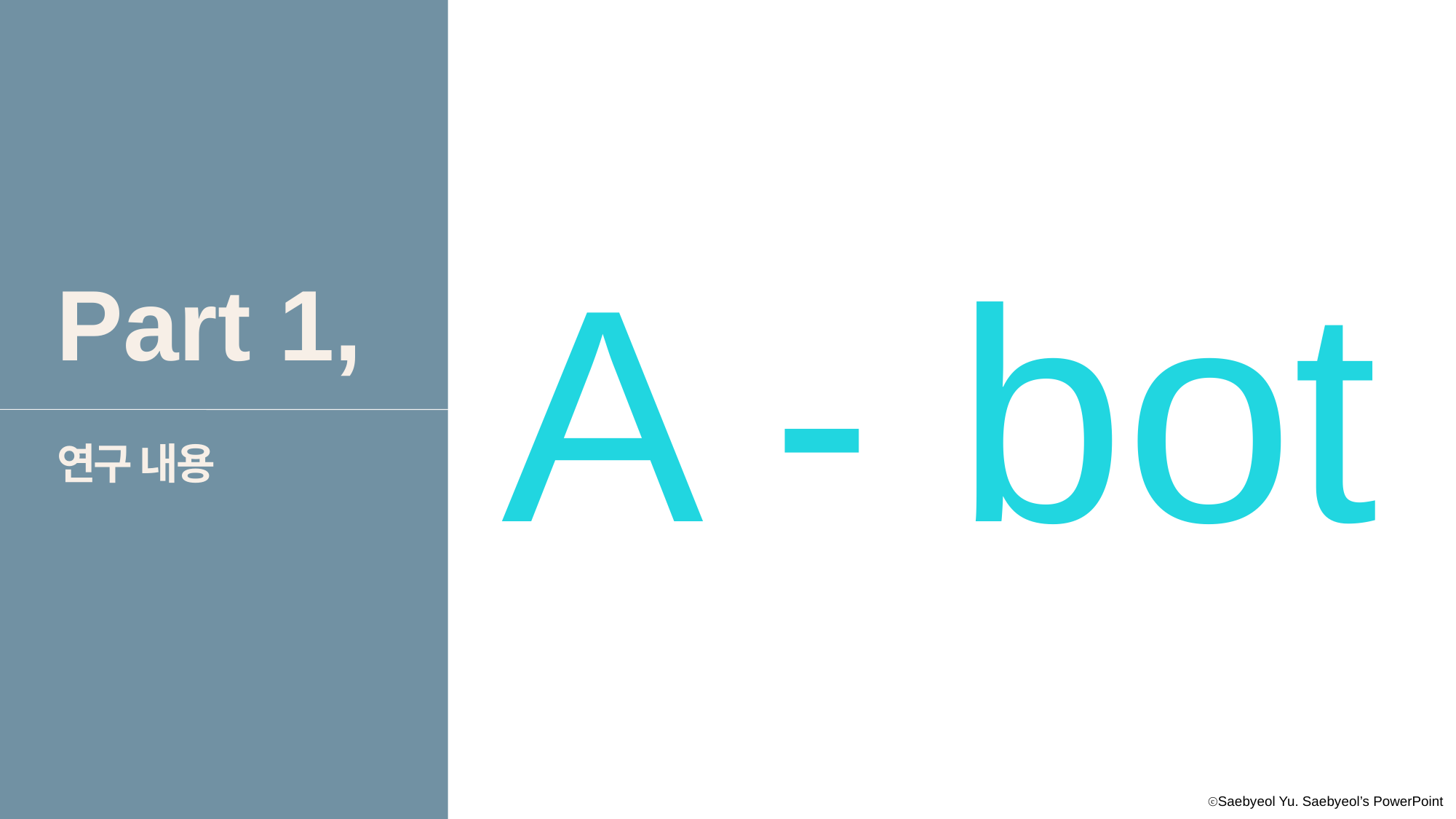

A - bot
Part 1,
연구 내용